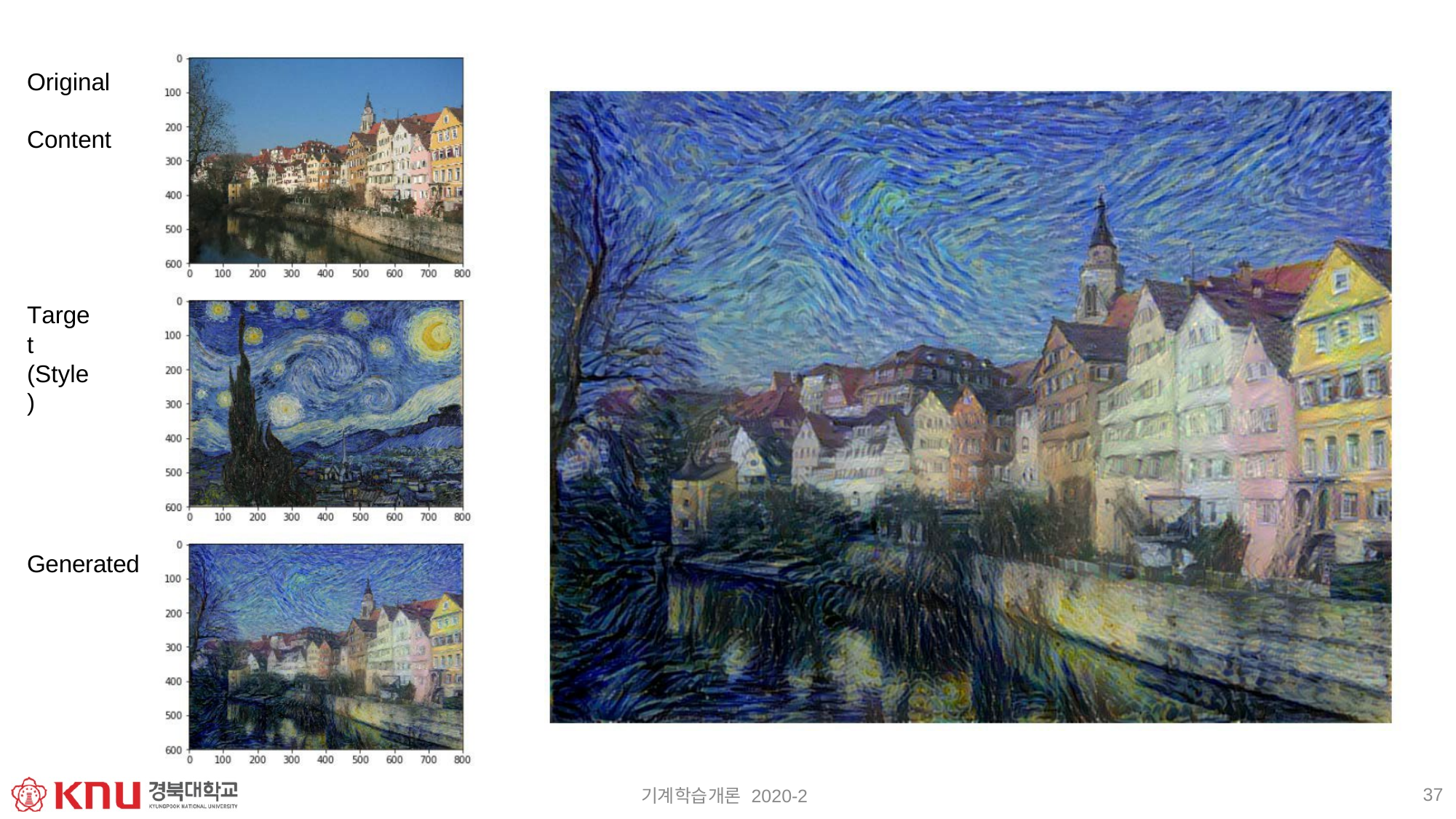

Original  Content

Target  (Style)
Generated
37
기계학습개론 2020-2